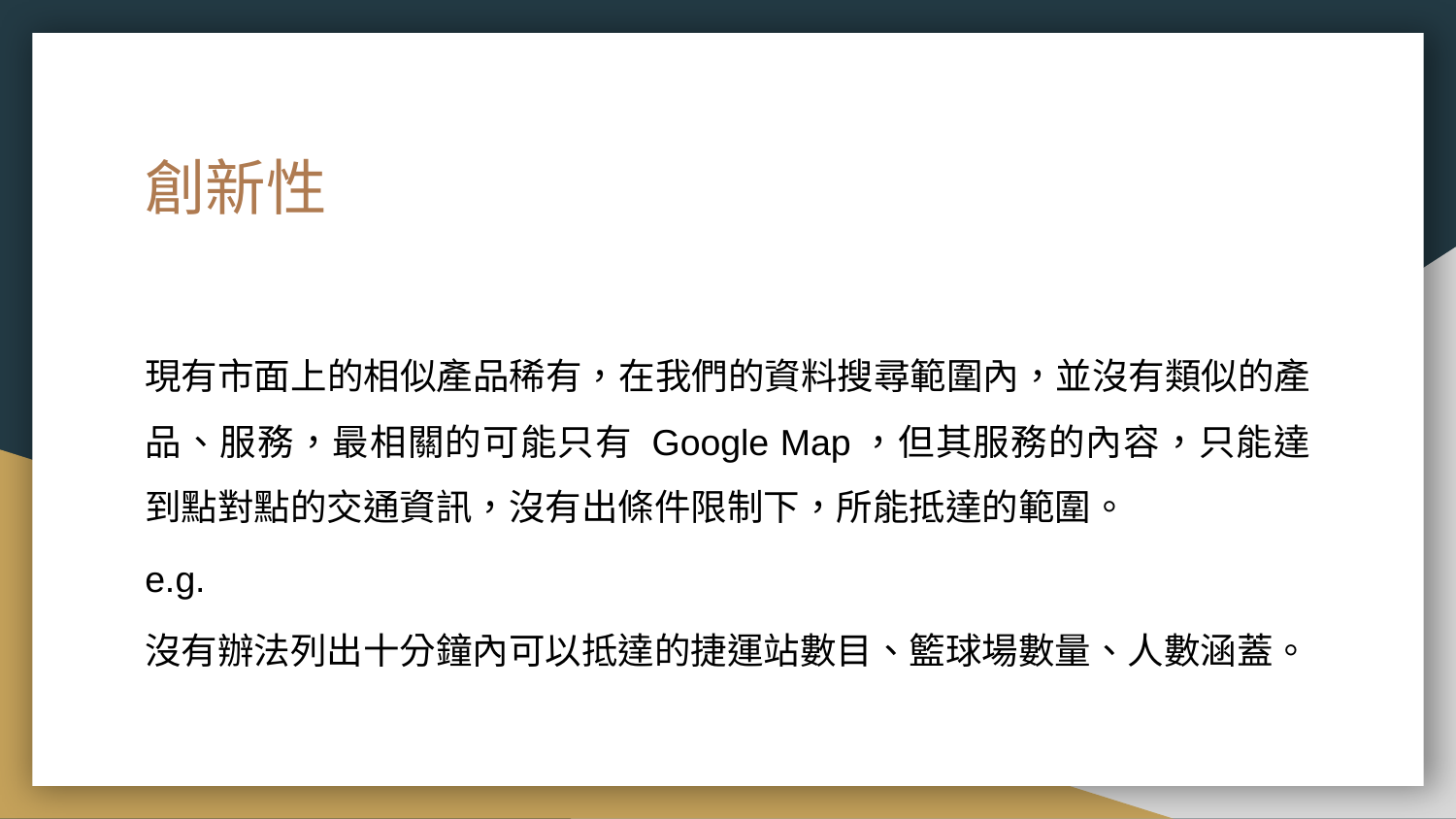

# 創新性
現有市面上的相似產品稀有，在我們的資料搜尋範圍內，並沒有類似的產品、服務，最相關的可能只有 Google Map，但其服務的內容，只能達到點對點的交通資訊，沒有出條件限制下，所能抵達的範圍。
e.g.
沒有辦法列出十分鐘內可以抵達的捷運站數目、籃球場數量、人數涵蓋。